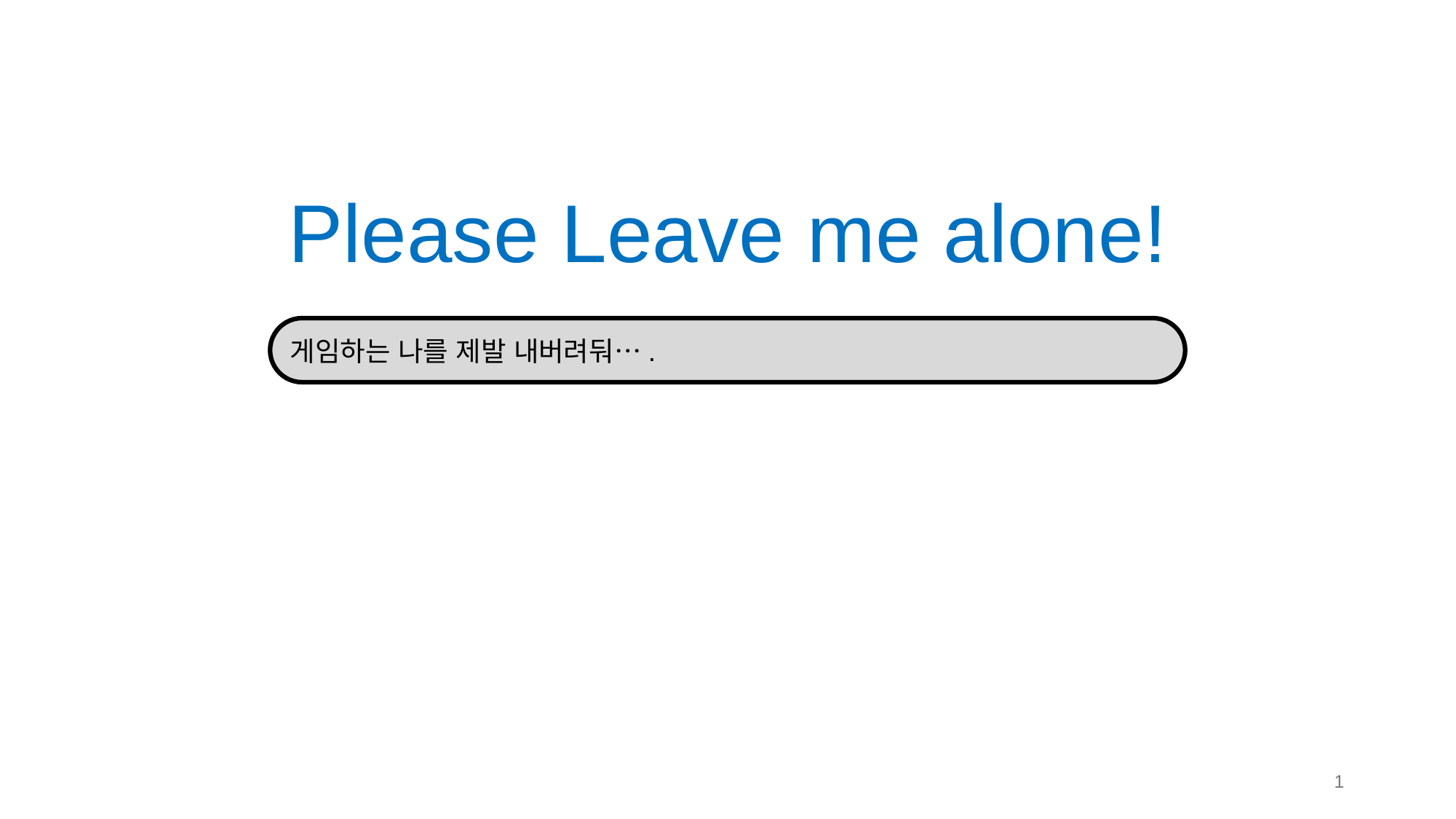

# Please Leave me alone!
게임하는 나를 제발 내버려둬….
1